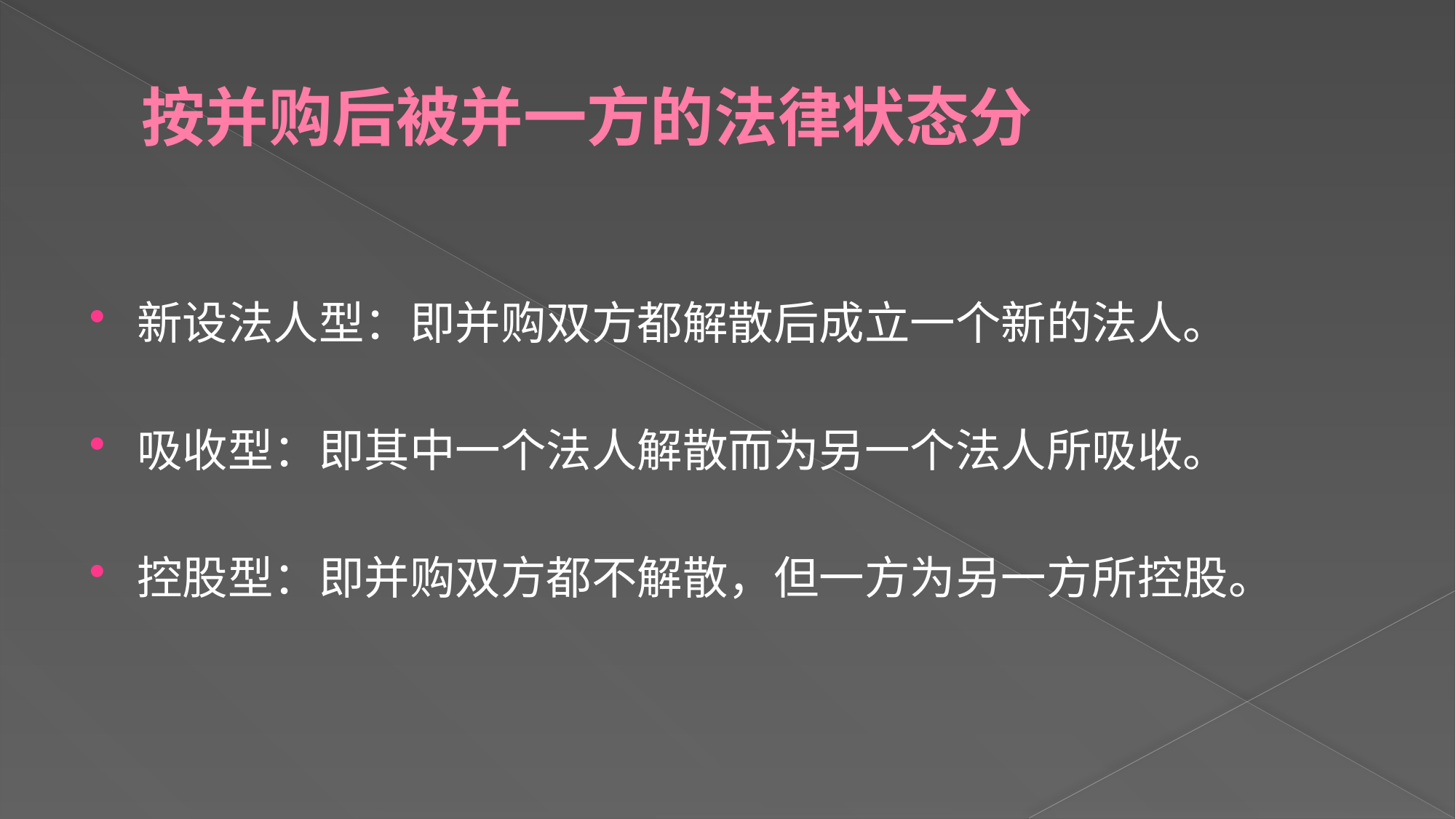

# 按并购后被并一方的法律状态分

新设法人型：即并购双方都解散后成立一个新的法人。

吸收型：即其中一个法人解散而为另一个法人所吸收。

控股型：即并购双方都不解散，但一方为另一方所控股。